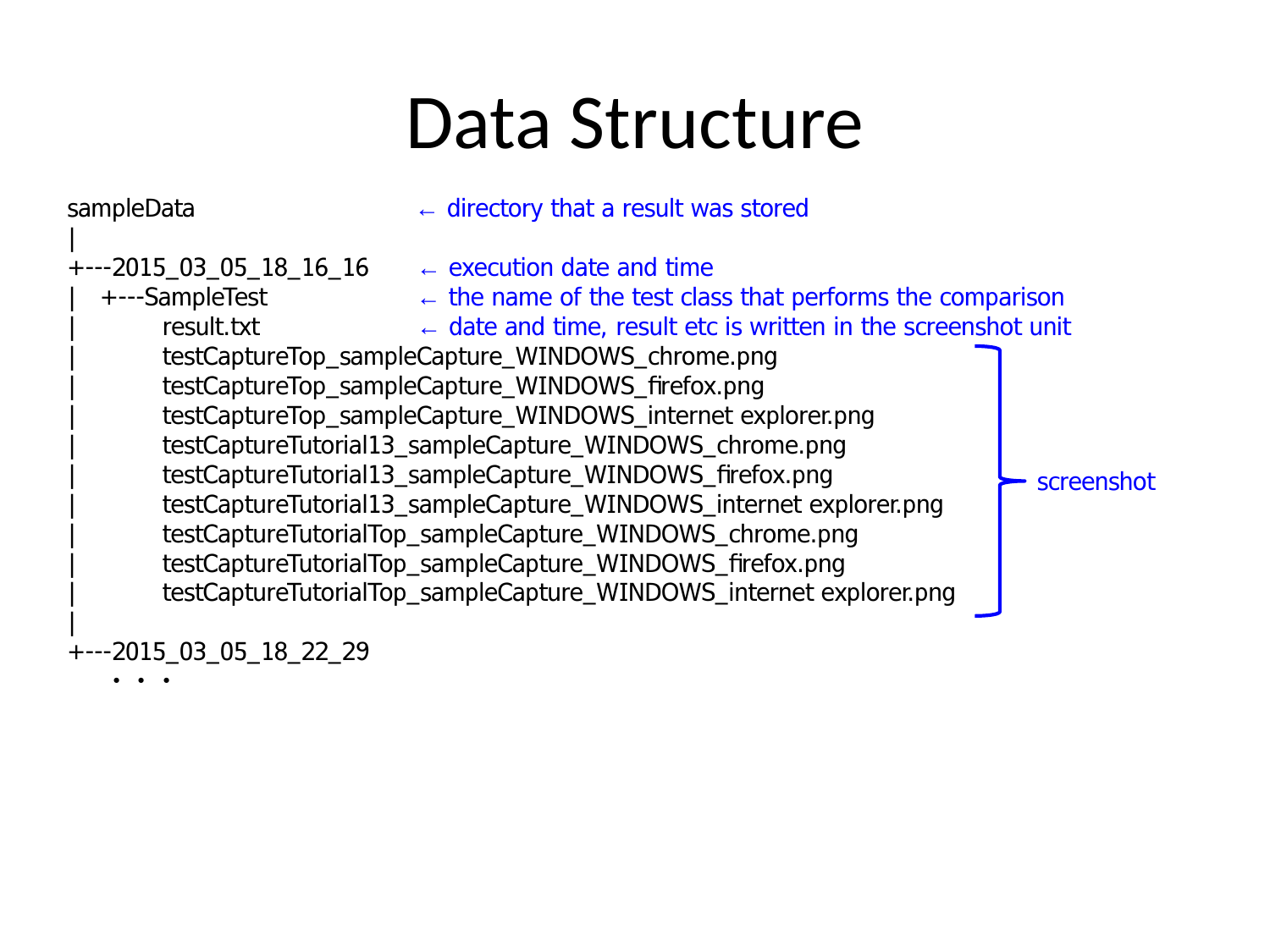

# Data Structure
sampleData                            ← directory that a result was stored
|
+---2015_03_05_18_16_16      ← execution date and time
|   +---SampleTest                   ← the name of the test class that performs the comparison
|           result.txt                    ← date and time, result etc is written in the screenshot unit
|           testCaptureTop_sampleCapture_WINDOWS_chrome.png
|           testCaptureTop_sampleCapture_WINDOWS_firefox.png
|           testCaptureTop_sampleCapture_WINDOWS_internet explorer.png
|           testCaptureTutorial13_sampleCapture_WINDOWS_chrome.png
|           testCaptureTutorial13_sampleCapture_WINDOWS_firefox.png
|           testCaptureTutorial13_sampleCapture_WINDOWS_internet explorer.png
|           testCaptureTutorialTop_sampleCapture_WINDOWS_chrome.png
|           testCaptureTutorialTop_sampleCapture_WINDOWS_firefox.png
|           testCaptureTutorialTop_sampleCapture_WINDOWS_internet explorer.png
|
+---2015_03_05_18_22_29
    ・・・

screenshot